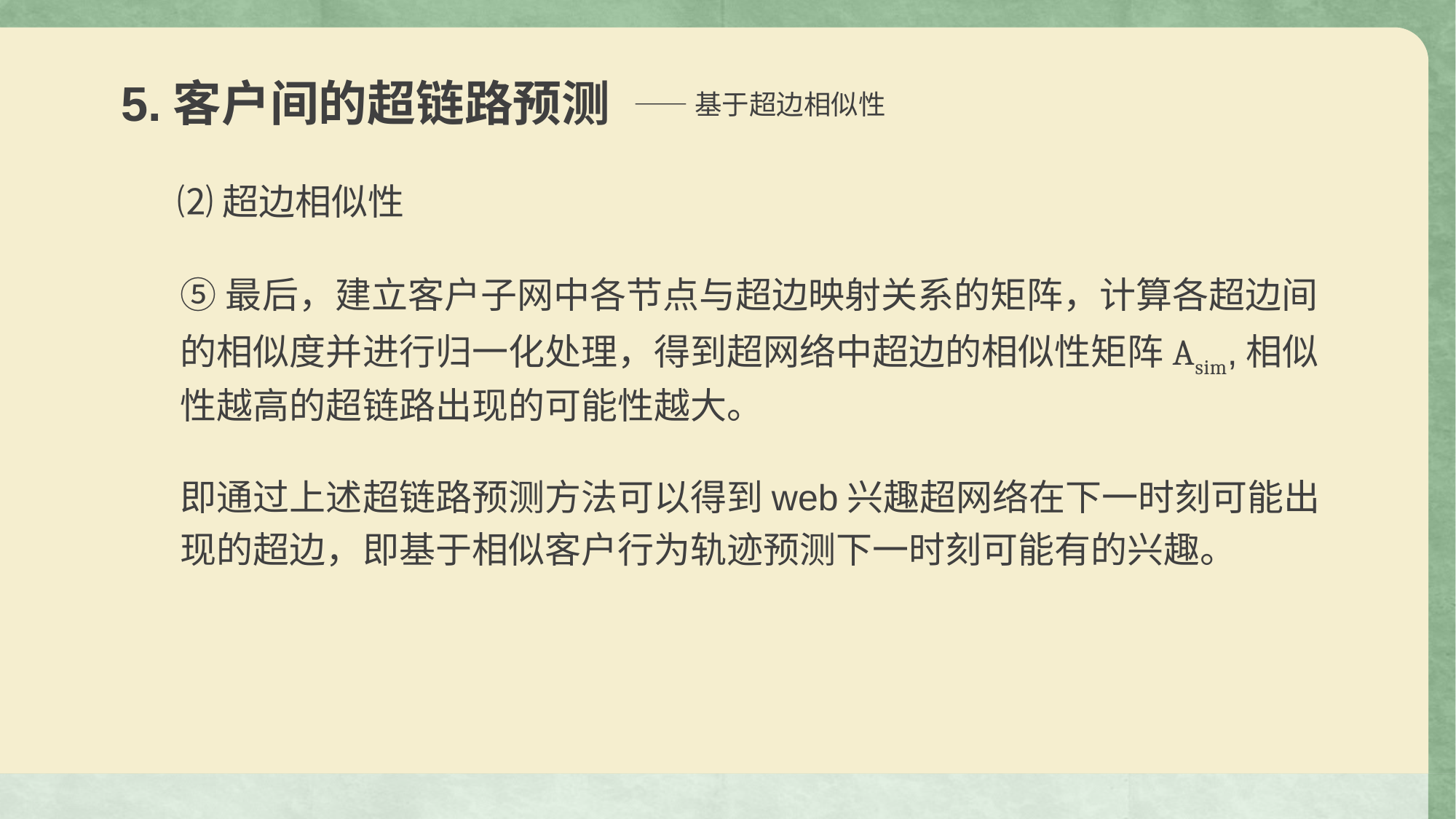

5.客户间的超链路预测
——基于超边相似性
⑵超边相似性
⑤最后，建立客户子网中各节点与超边映射关系的矩阵，计算各超边间

的相似度并进行归一化处理，得到超网络中超边的相似性矩阵Asim,相似

性越高的超链路出现的可能性越大。

即通过上述超链路预测方法可以得到web兴趣超网络在下一时刻可能出

现的超边，即基于相似客户行为轨迹预测下一时刻可能有的兴趣。